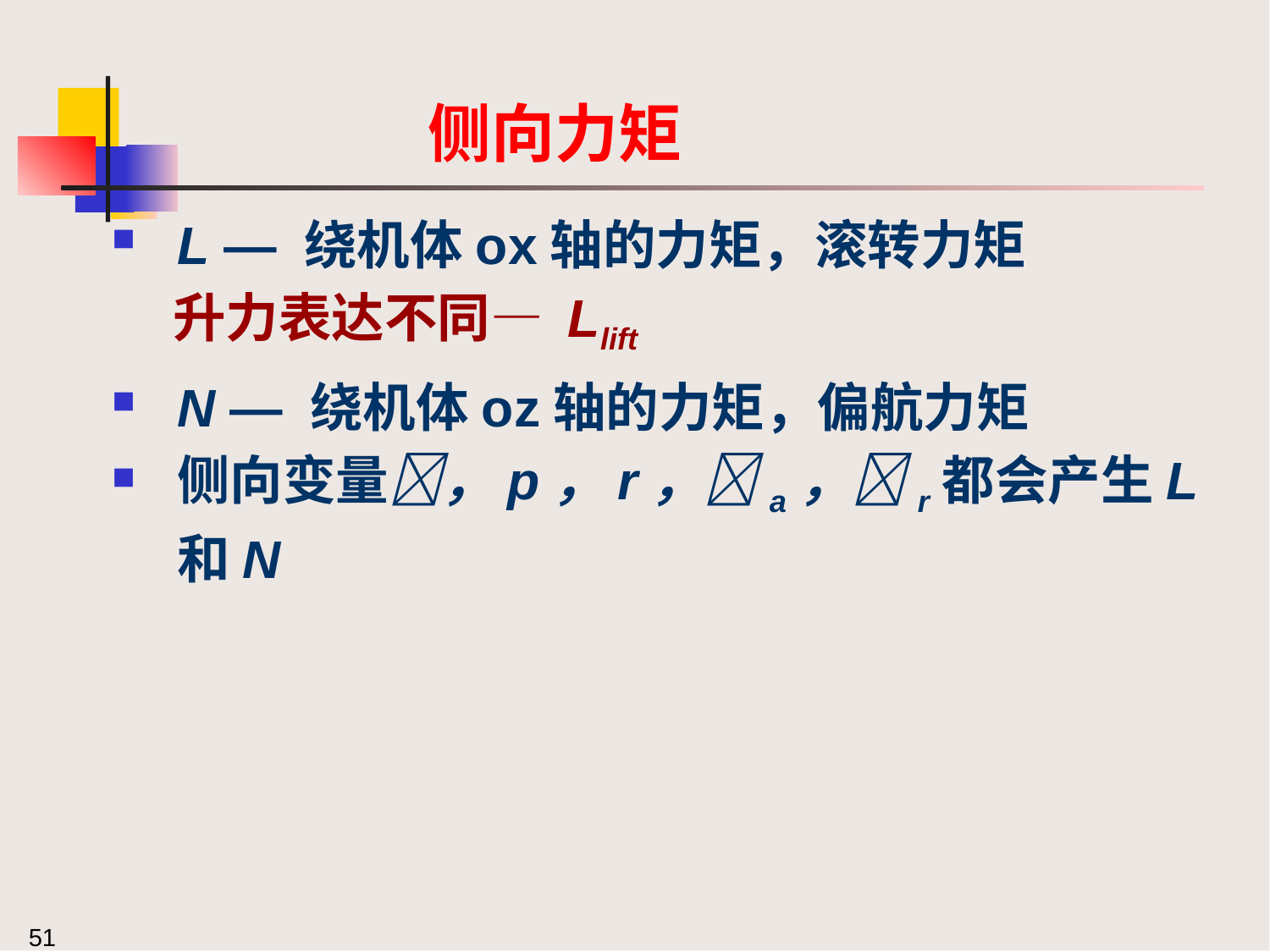

侧向力矩
L — 绕机体ox轴的力矩，滚转力矩
    升力表达不同— Llift
N — 绕机体oz轴的力矩，偏航力矩
侧向变量β，p，r，δa，δr都会产生L和N